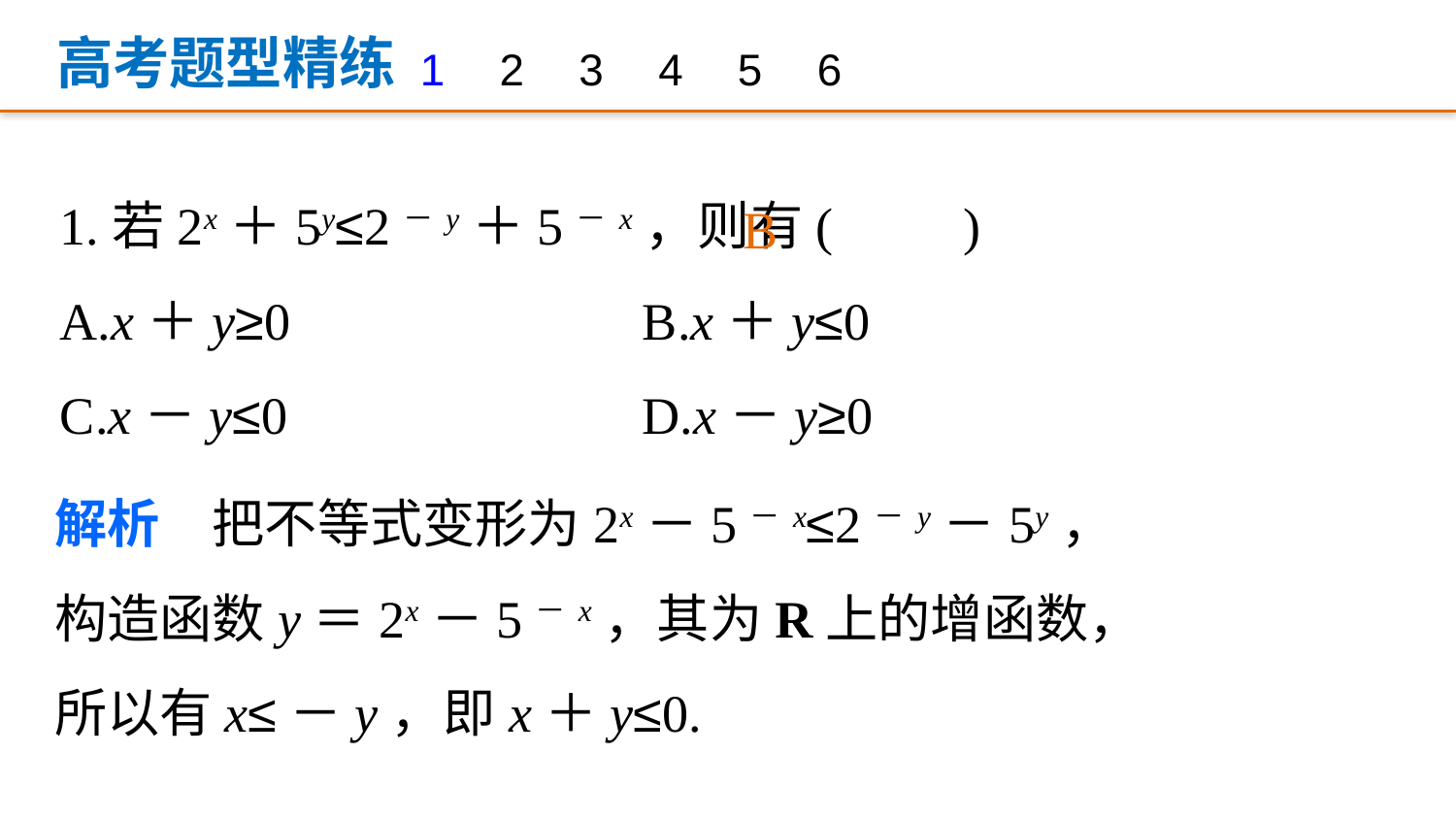

高考题型精练
1
2
3
4
5
6
1.若2x＋5y≤2－y＋5－x，则有(　　)
A.x＋y≥0  			B.x＋y≤0
C.x－y≤0  			D.x－y≥0
B
解析　把不等式变形为2x－5－x≤2－y－5y，
构造函数y＝2x－5－x，其为R上的增函数，
所以有x≤－y，即x＋y≤0.